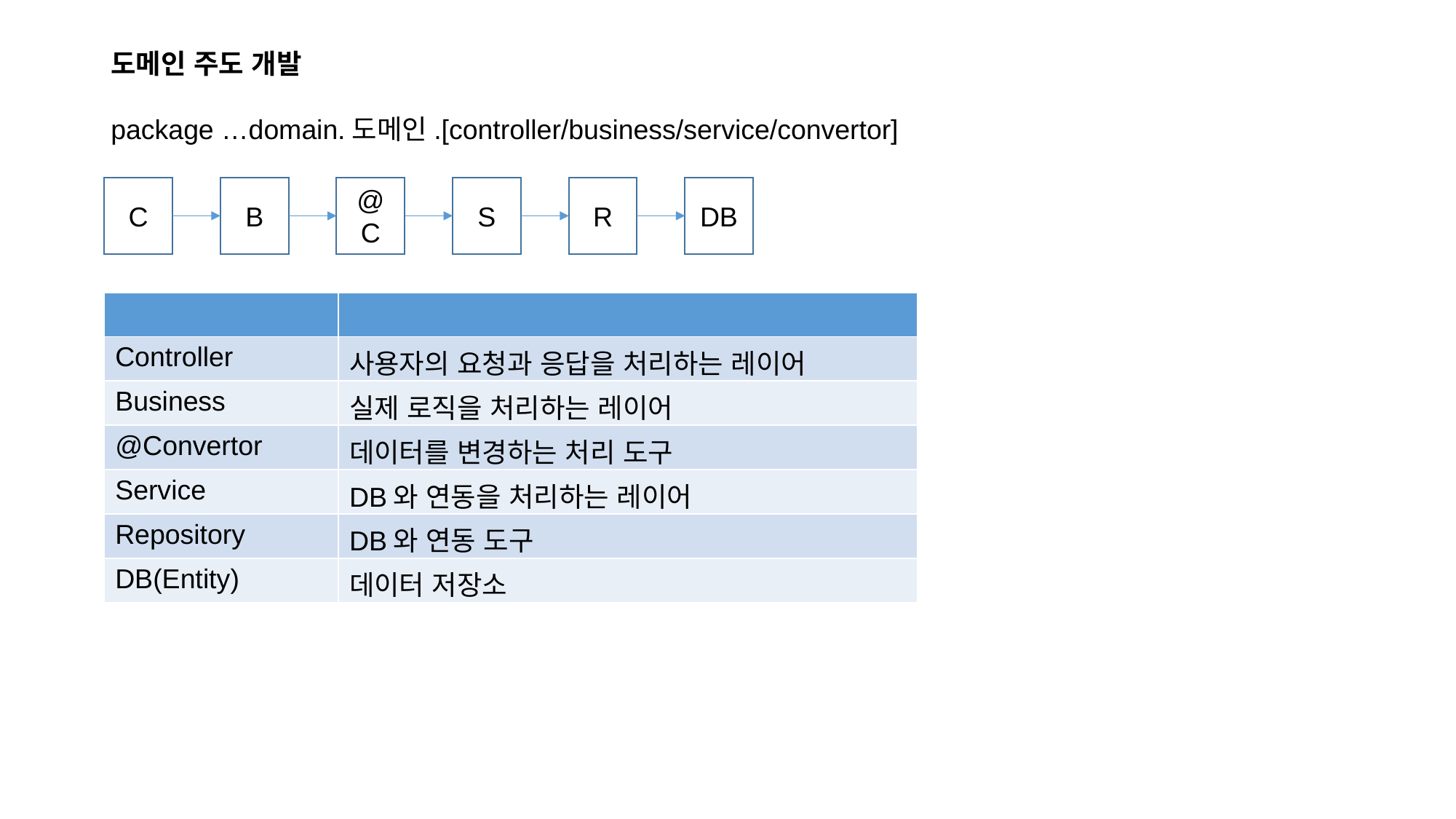

도메인 주도 개발

package …domain.도메인.[controller/business/service/convertor]
C
B
@C
S
R
DB
|  |  |
| --- | --- |
| Controller | 사용자의 요청과 응답을 처리하는 레이어 |
| Business | 실제 로직을 처리하는 레이어 |
| @Convertor | 데이터를 변경하는 처리 도구 |
| Service | DB와 연동을 처리하는 레이어 |
| Repository | DB와 연동 도구 |
| DB(Entity) | 데이터 저장소 |